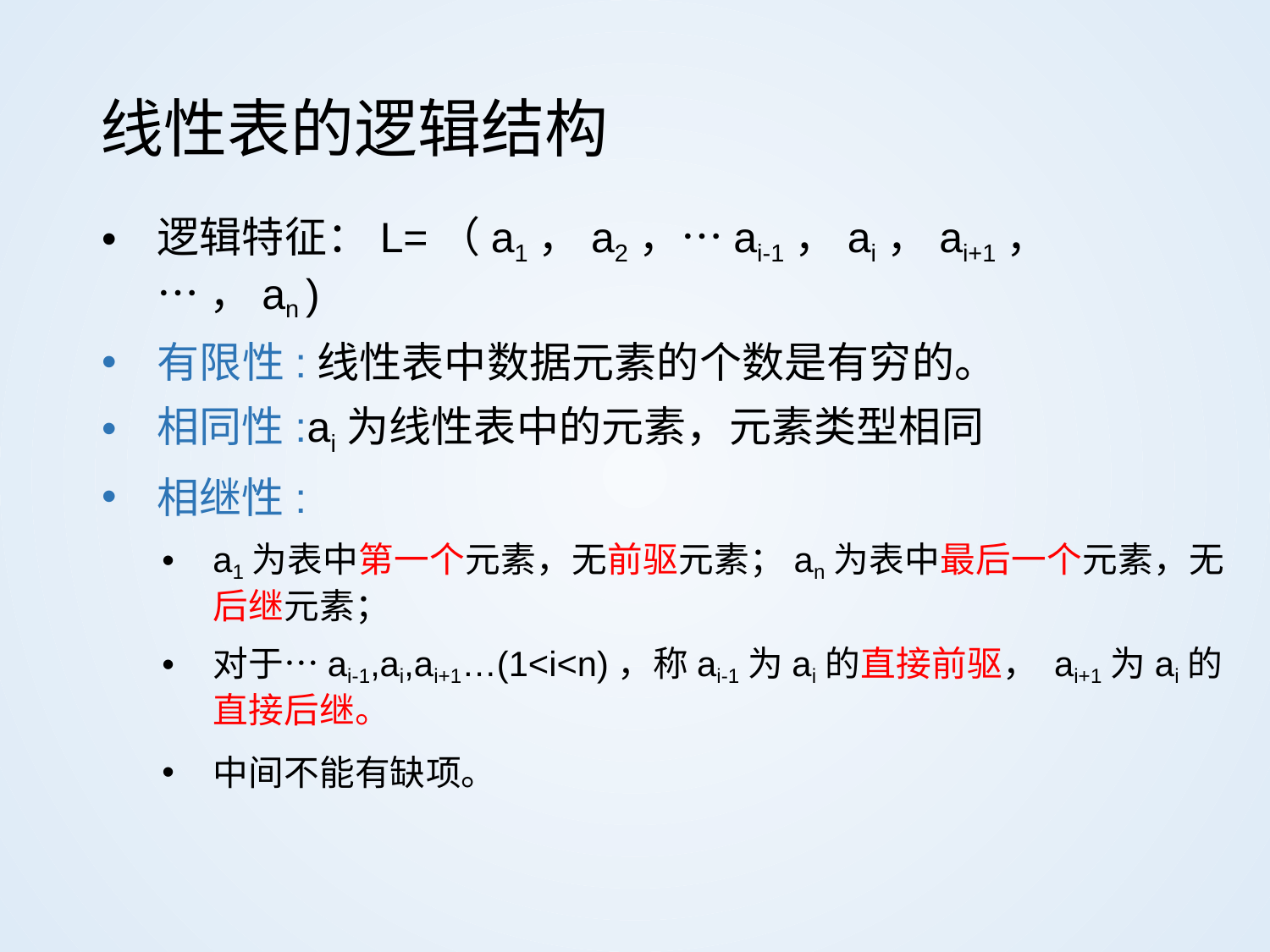

# 线性表的逻辑结构
逻辑特征：L=（a1，a2，…ai-1，ai，ai+1，… ，an )
有限性:线性表中数据元素的个数是有穷的。
相同性:ai为线性表中的元素，元素类型相同
相继性:
a1为表中第一个元素，无前驱元素；an为表中最后一个元素，无后继元素；
对于…ai-1,ai,ai+1…(1<i<n)，称ai-1为ai的直接前驱， ai+1为ai的直接后继。
中间不能有缺项。